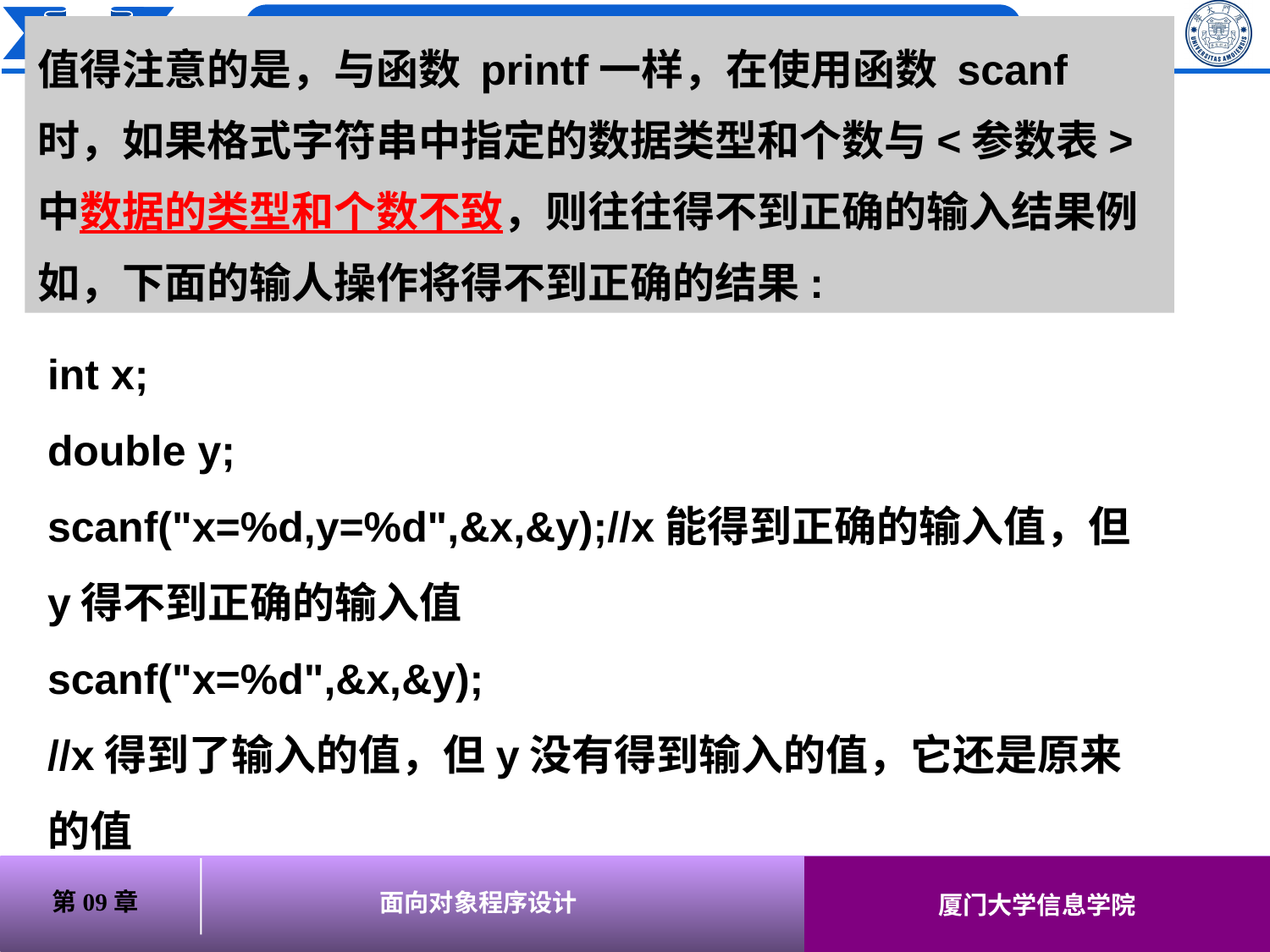

值得注意的是，与函数 printf一样，在使用函数 scanf时，如果格式字符串中指定的数据类型和个数与<参数表>中数据的类型和个数不致，则往往得不到正确的输入结果例如，下面的输人操作将得不到正确的结果:
int x;
double y;
scanf("x=%d,y=%d",&x,&y);//x能得到正确的输入值，但y得不到正确的输入值
scanf("x=%d",&x,&y);
//x得到了输入的值，但y没有得到输入的值，它还是原来的值
15